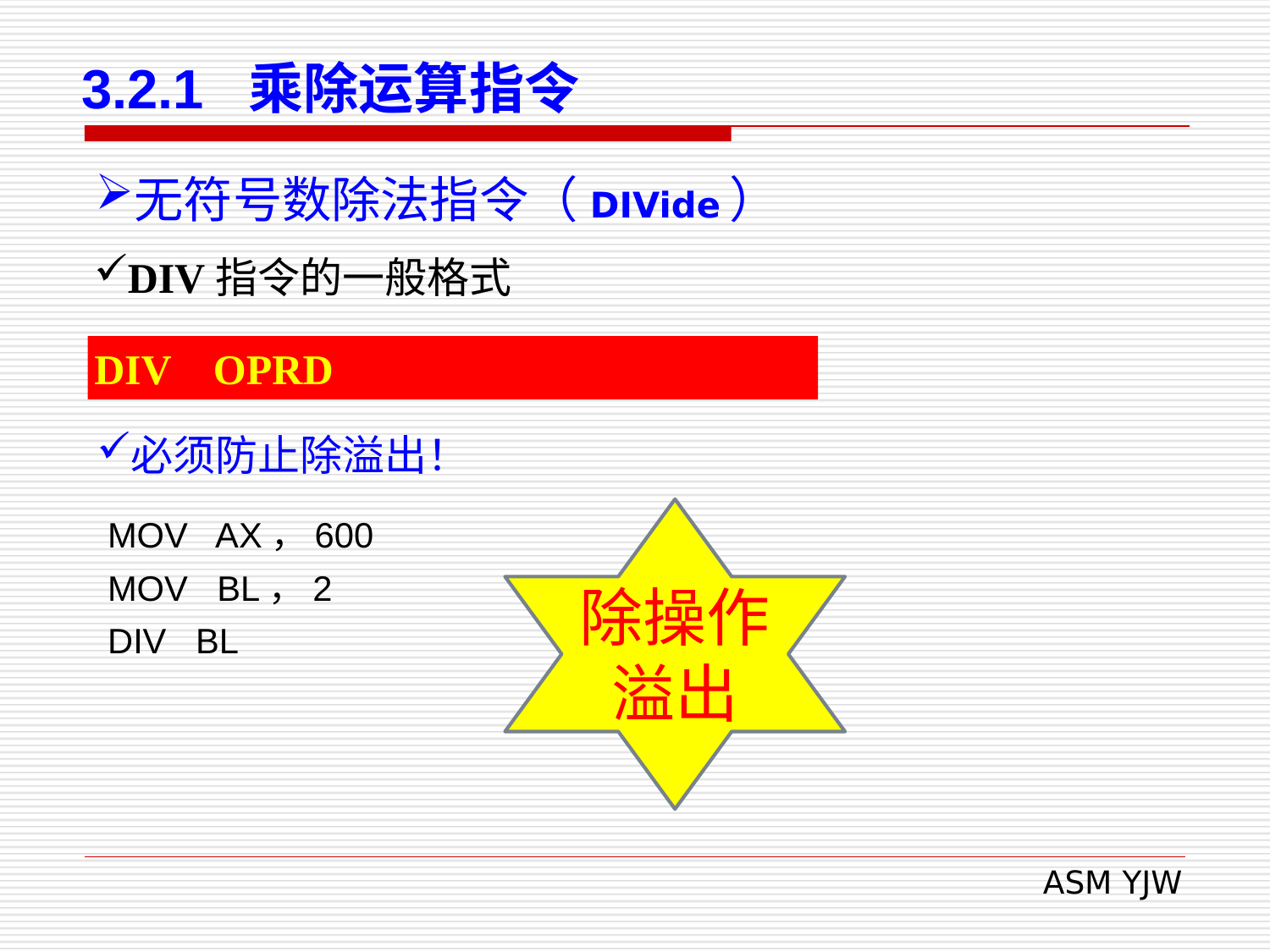

# 3.2.1  乘除运算指令
无符号数除法指令（DIVide）
DIV指令的一般格式
DIV    OPRD
必须防止除溢出！
MOV   AX，600
MOV   BL，2
DIV   BL

除操作溢出